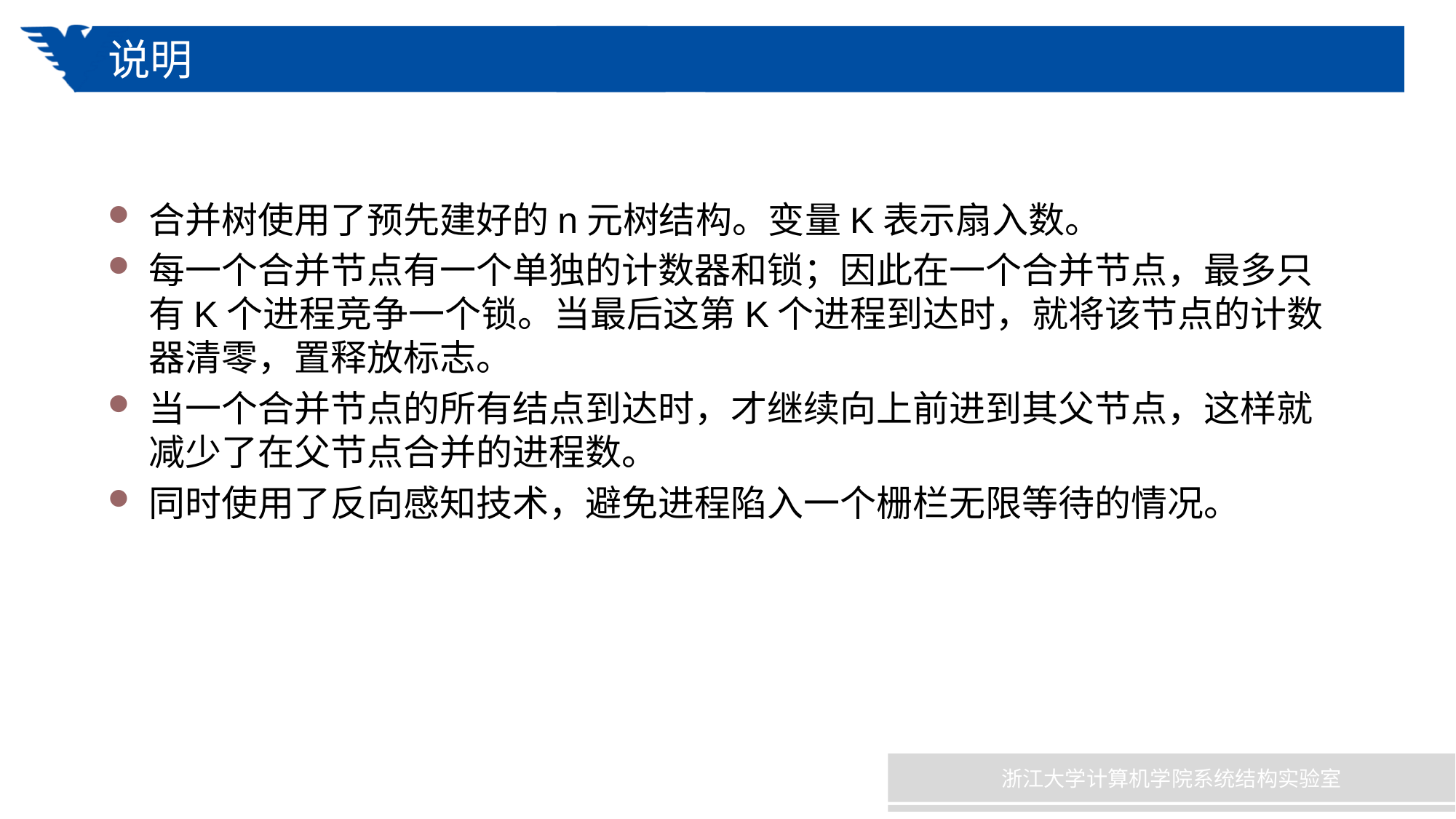

# 说明
合并树使用了预先建好的n元树结构。变量K表示扇入数。
每一个合并节点有一个单独的计数器和锁；因此在一个合并节点，最多只有K个进程竞争一个锁。当最后这第K个进程到达时，就将该节点的计数器清零，置释放标志。
当一个合并节点的所有结点到达时，才继续向上前进到其父节点，这样就减少了在父节点合并的进程数。
同时使用了反向感知技术，避免进程陷入一个栅栏无限等待的情况。